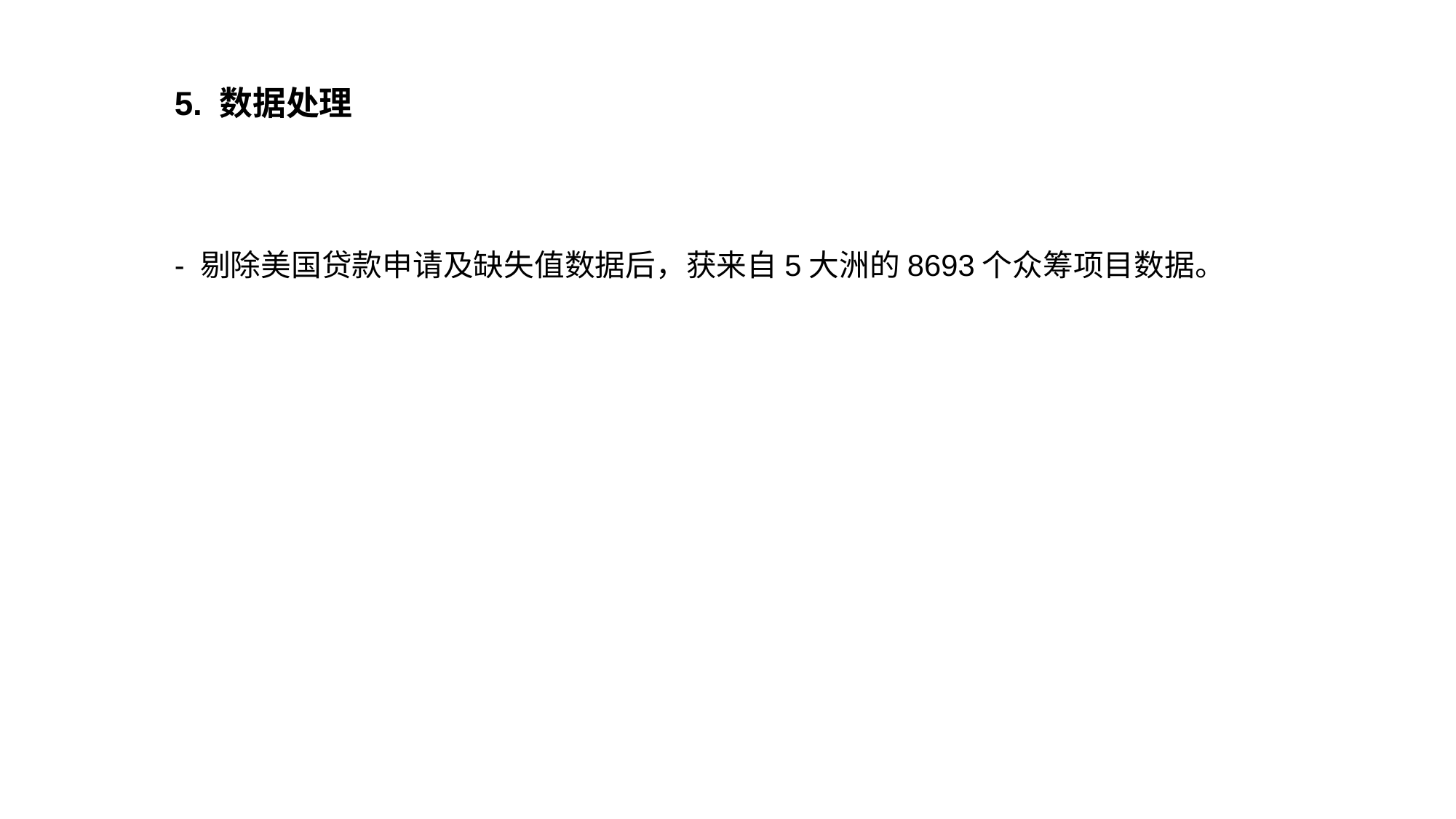

5. 数据处理

- 剔除美国贷款申请及缺失值数据后，获来自5大洲的8693个众筹项目数据。